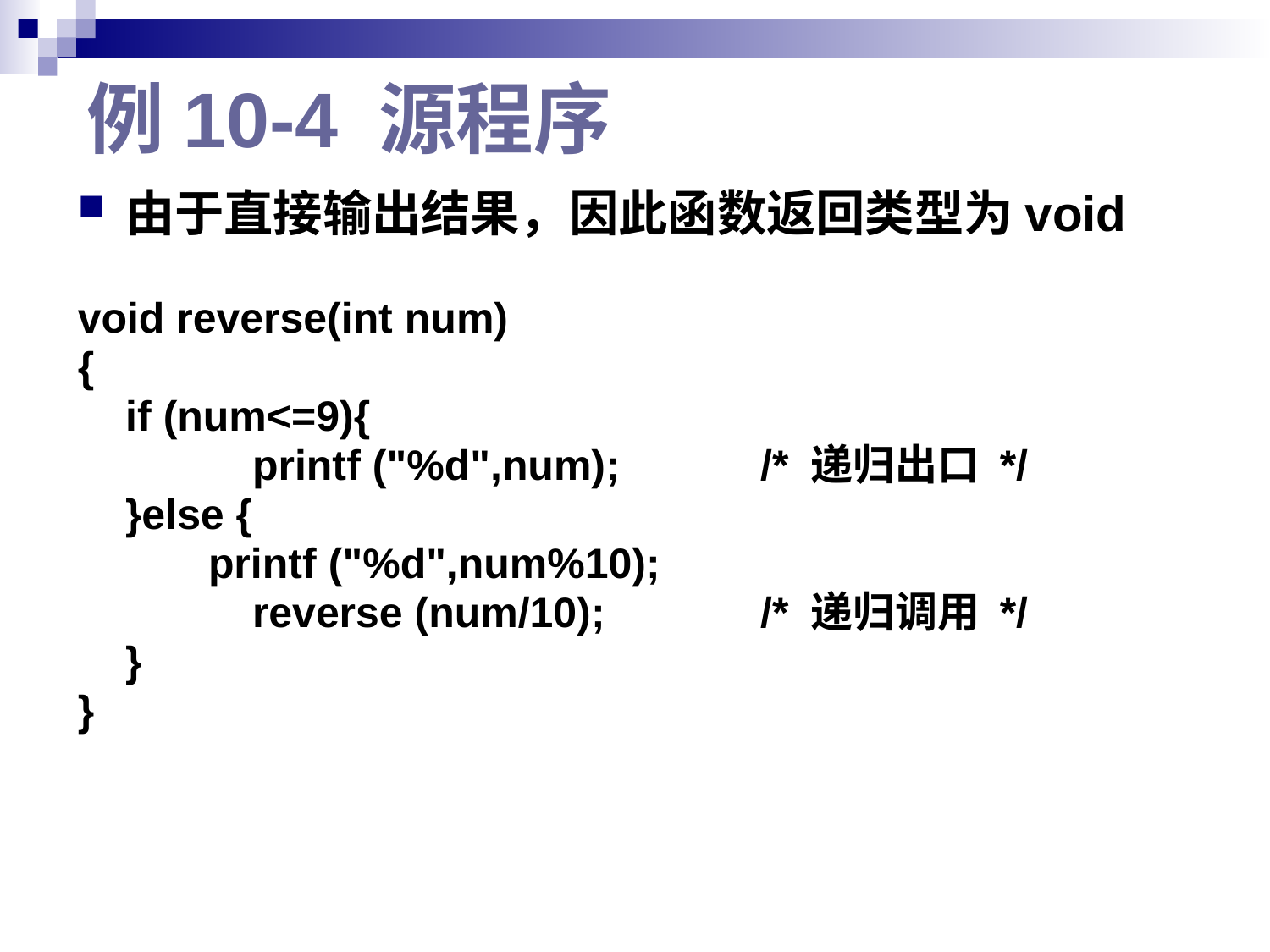

# 例10-4 源程序
由于直接输出结果，因此函数返回类型为void
void reverse(int num)
{
	if (num<=9){
		printf ("%d",num);		/* 递归出口 */
	}else {
	       printf ("%d",num%10);
		reverse (num/10); 		/* 递归调用 */
	}
}